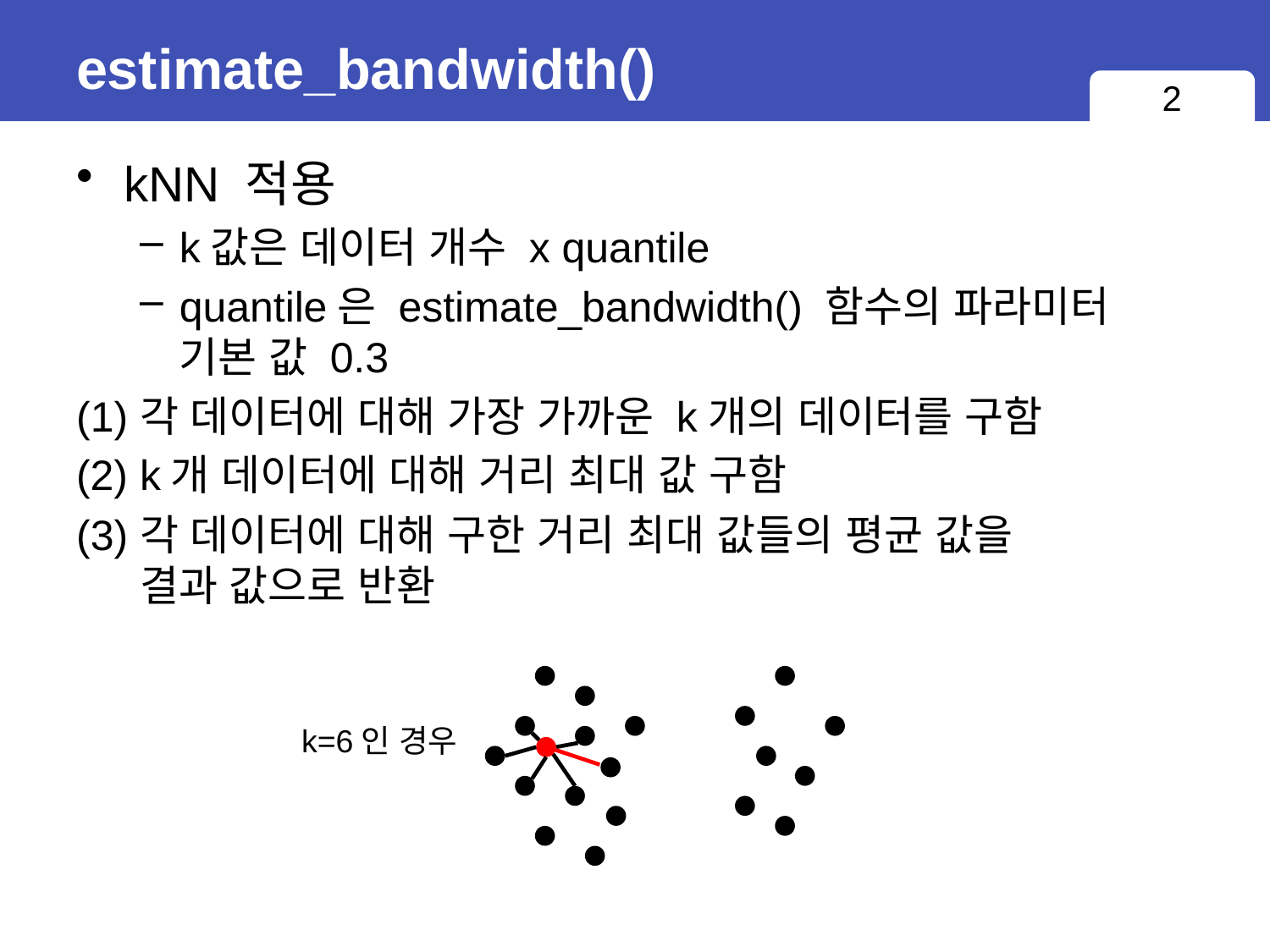

# estimate_bandwidth()
2
kNN 적용
k값은 데이터 개수 x quantile
quantile은 estimate_bandwidth() 함수의 파라미터
기본 값 0.3
각 데이터에 대해 가장 가까운 k개의 데이터를 구함
k개 데이터에 대해 거리 최대 값 구함
각 데이터에 대해 구한 거리 최대 값들의 평균 값을
결과 값으로 반환

k=6인 경우